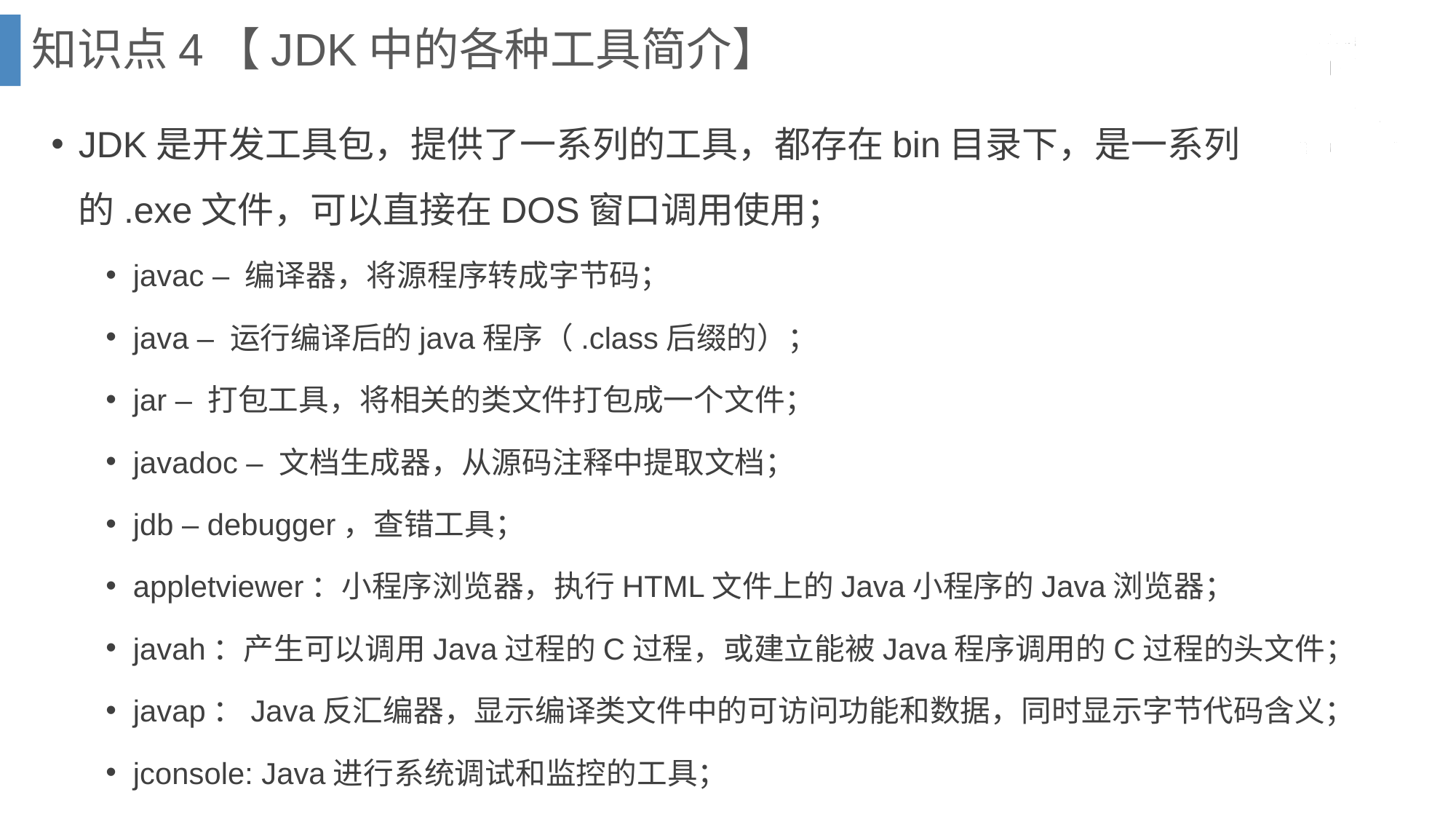

知识点4【JDK中的各种工具简介】
JDK是开发工具包，提供了一系列的工具，都存在bin目录下，是一系列的.exe文件，可以直接在DOS窗口调用使用；
javac – 编译器，将源程序转成字节码；
java – 运行编译后的java程序（.class后缀的）；
jar – 打包工具，将相关的类文件打包成一个文件；
javadoc – 文档生成器，从源码注释中提取文档；
jdb – debugger，查错工具；
appletviewer：小程序浏览器，执行HTML文件上的Java小程序的Java浏览器；
javah：产生可以调用Java过程的C过程，或建立能被Java程序调用的C过程的头文件；
javap：Java反汇编器，显示编译类文件中的可访问功能和数据，同时显示字节代码含义；
jconsole: Java进行系统调试和监控的工具；